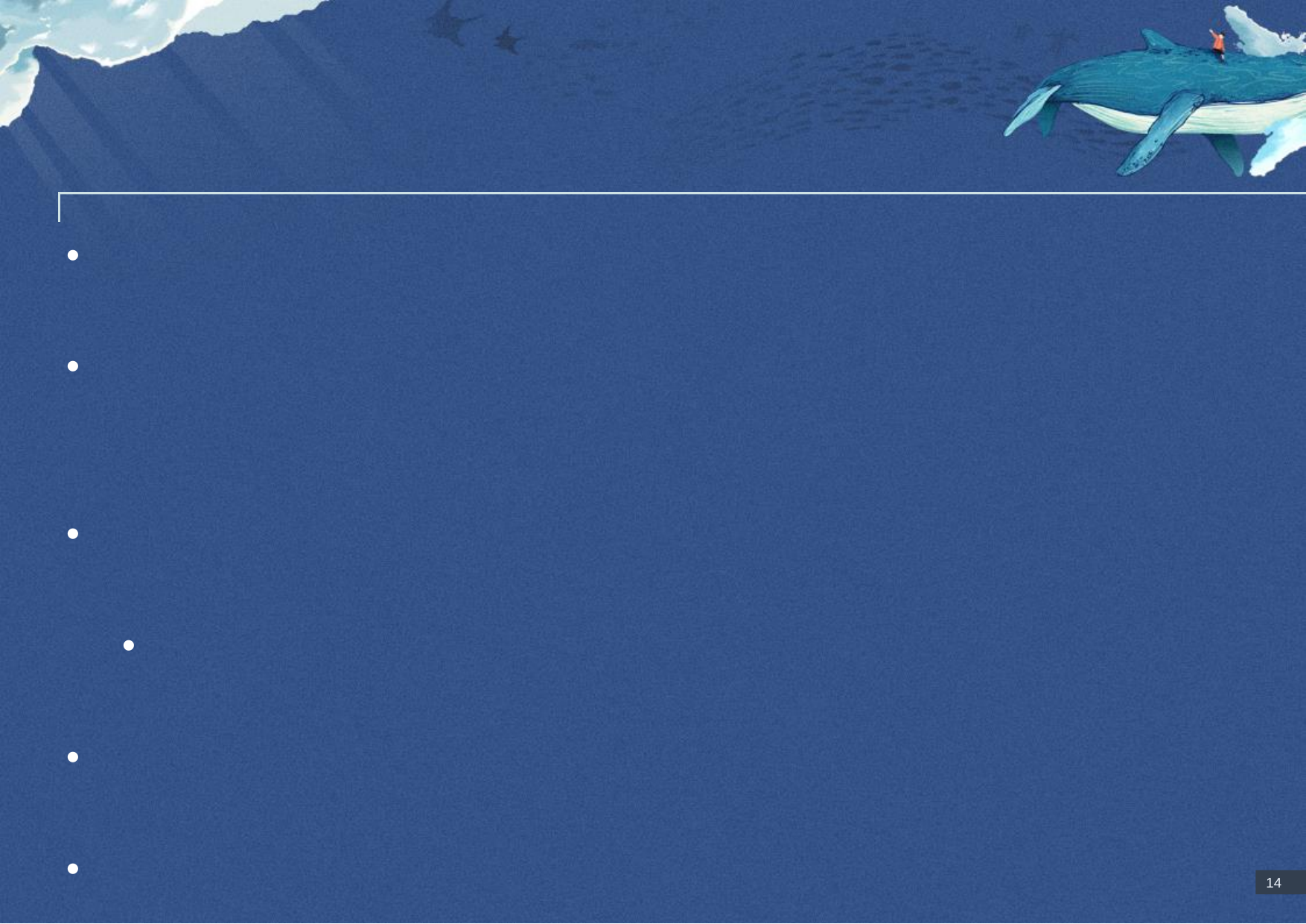

# 향후 연구 과제

모델 경량화 (양자화, 프루닝)

데이터 업데이트 관련 설계 (많이 사용된 데이터 순으로 삭제 또는 정리하여 메모리 효율성 확보)

현재는 모델의 구조는 바꾸지 않고 새로운 데이터로만 재학습 진행 중
재학습 과정에서 모델 구조나 hyperparameter 탐색할 수 있도록 개선
Ex) Optuna 라이브러리 이용

일정 스탭동안 성능이 이전 모델 보다 좋지 않으면 재학습 로직 추가

일부 하드코딩된 부분들 수정
14